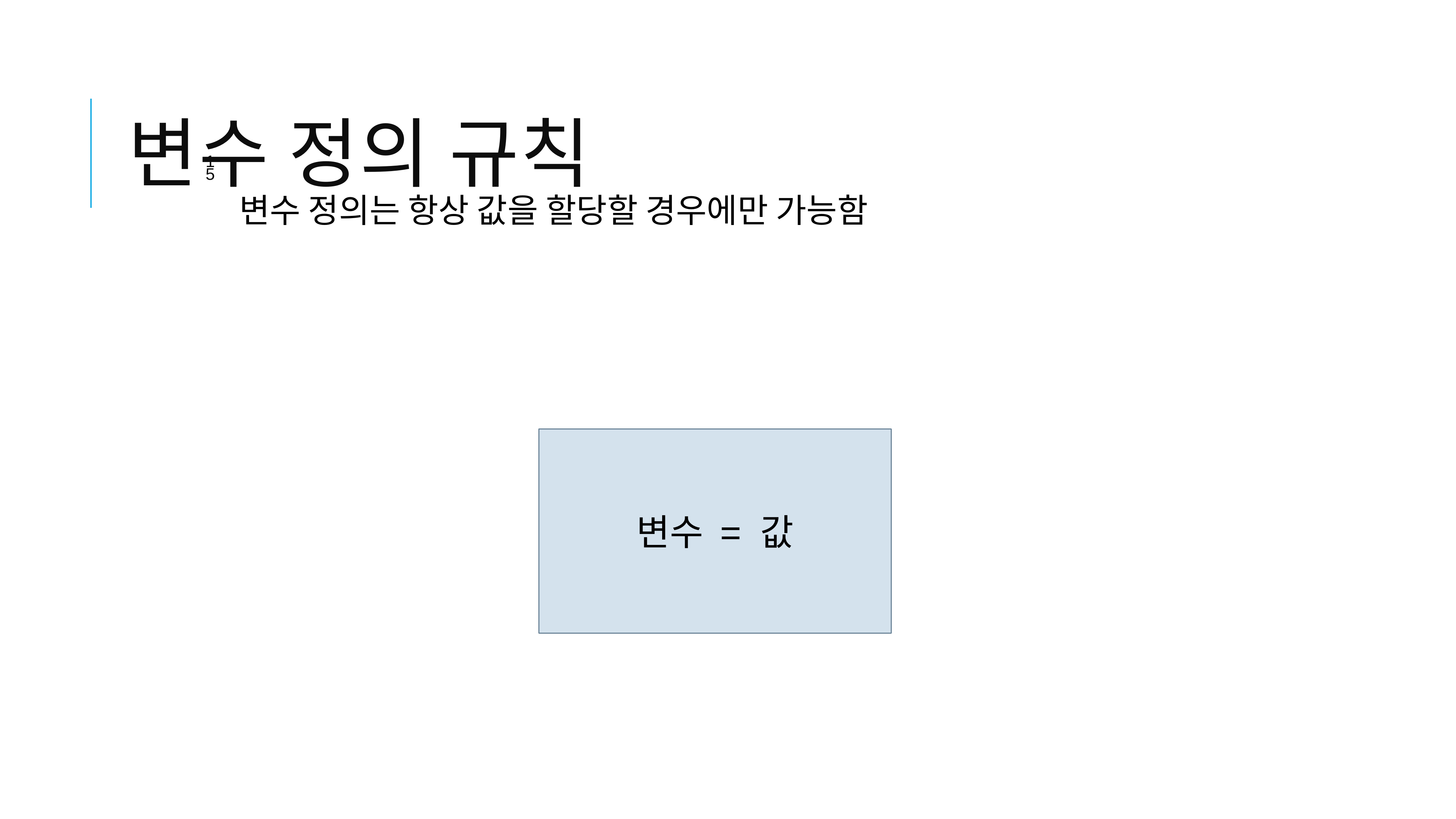

# 변수 정의 규칙
15
변수 정의는 항상 값을 할당할 경우에만 가능함

변수 = 값